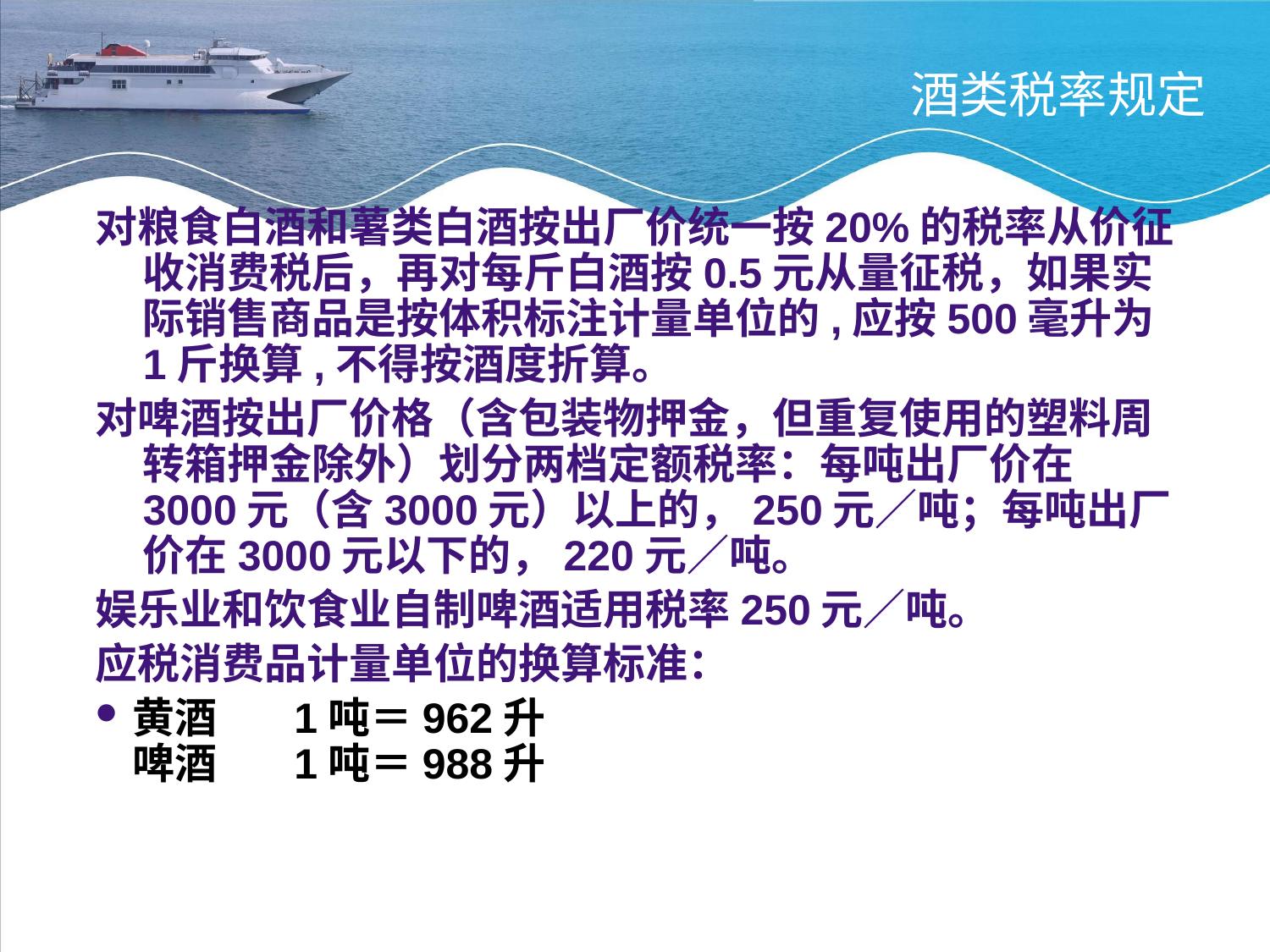

酒类税率规定
对粮食白酒和薯类白酒按出厂价统一按20%的税率从价征收消费税后，再对每斤白酒按0.5元从量征税，如果实际销售商品是按体积标注计量单位的,应按500毫升为1斤换算,不得按酒度折算。
对啤酒按出厂价格（含包装物押金，但重复使用的塑料周转箱押金除外）划分两档定额税率：每吨出厂价在3000元（含3000元）以上的，250元／吨；每吨出厂价在3000元以下的，220元／吨。
娱乐业和饮食业自制啤酒适用税率250元／吨。
应税消费品计量单位的换算标准：
黄酒       1吨＝962升
啤酒       1吨＝988升